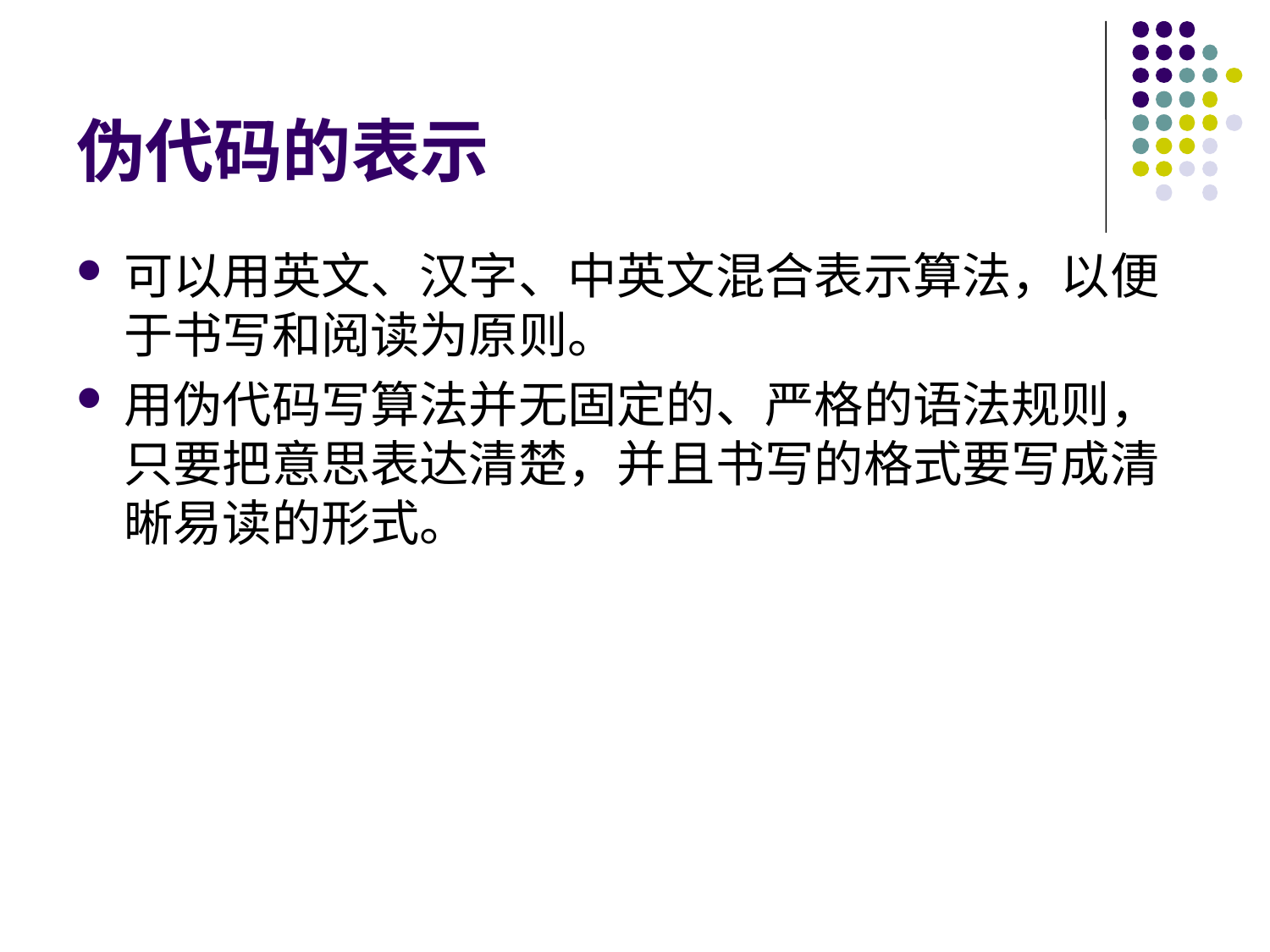

伪代码的表示
可以用英文、汉字、中英文混合表示算法，以便于书写和阅读为原则。
用伪代码写算法并无固定的、严格的语法规则，只要把意思表达清楚，并且书写的格式要写成清晰易读的形式。